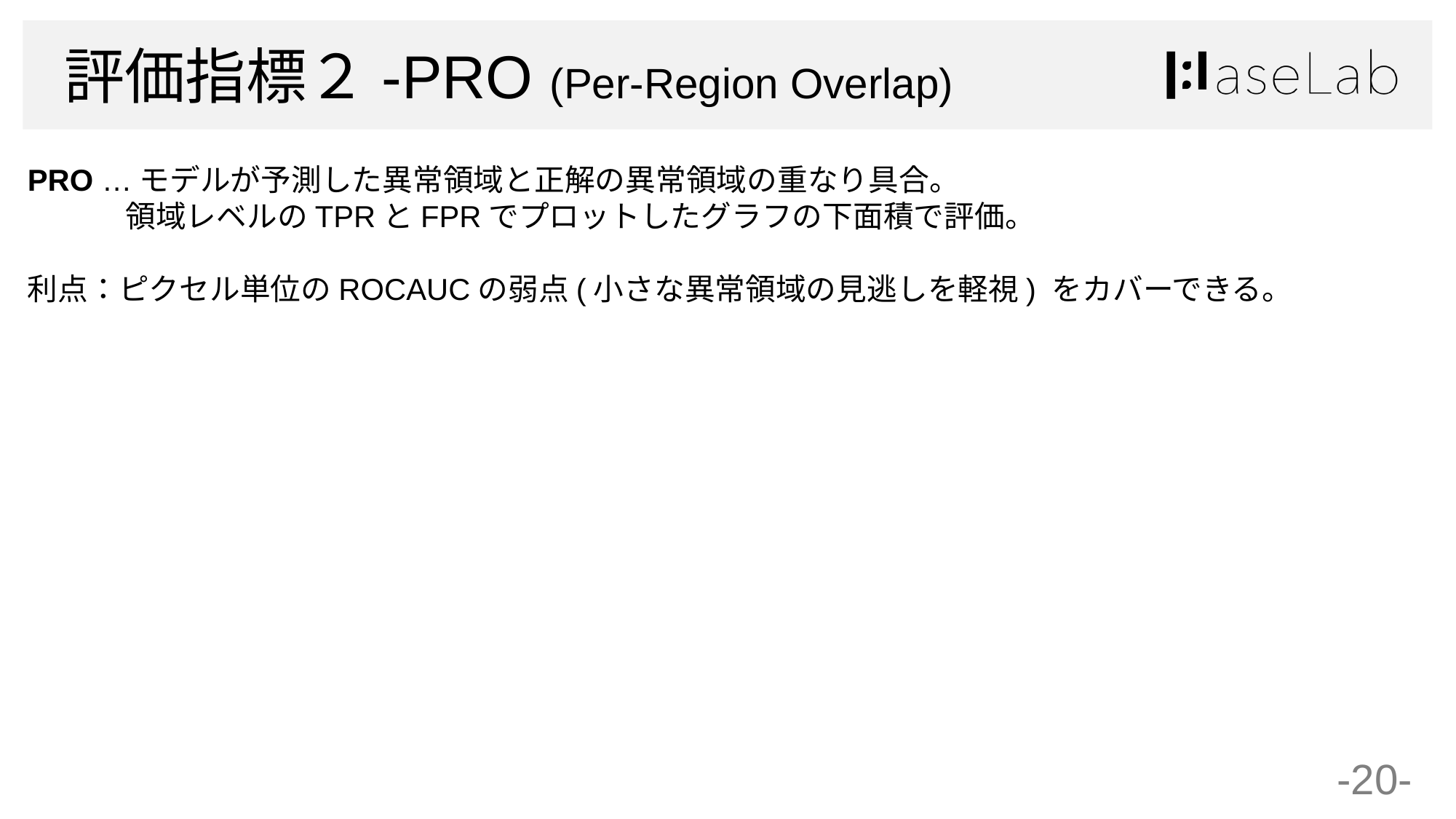

評価指標２-PRO (Per-Region Overlap)
PRO …モデルが予測した異常領域と正解の異常領域の重なり具合。
　　　 領域レベルのTPRとFPRでプロットしたグラフの下面積で評価。

利点：ピクセル単位のROCAUCの弱点(小さな異常領域の見逃しを軽視) をカバーできる。

-20-